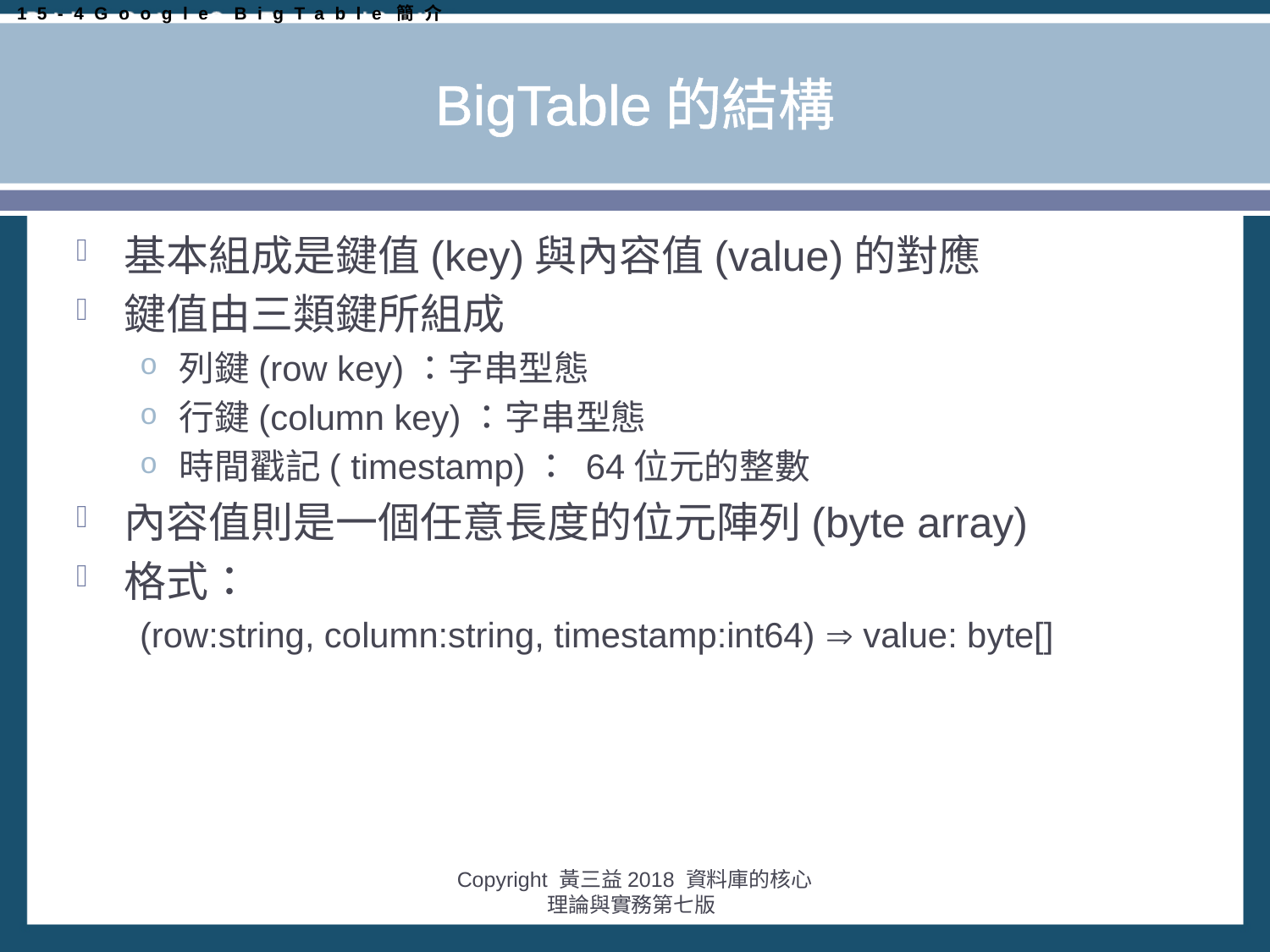

15-4Google BigTable簡介

# BigTable的結構
基本組成是鍵值(key)與內容值(value)的對應
鍵值由三類鍵所組成
列鍵(row key)：字串型態
行鍵(column key)：字串型態
時間戳記( timestamp)： 64位元的整數
內容值則是一個任意長度的位元陣列(byte array)
格式：
(row:string, column:string, timestamp:int64) ⇒ value: byte[]
Copyright 黃三益2018 資料庫的核心理論與實務第七版